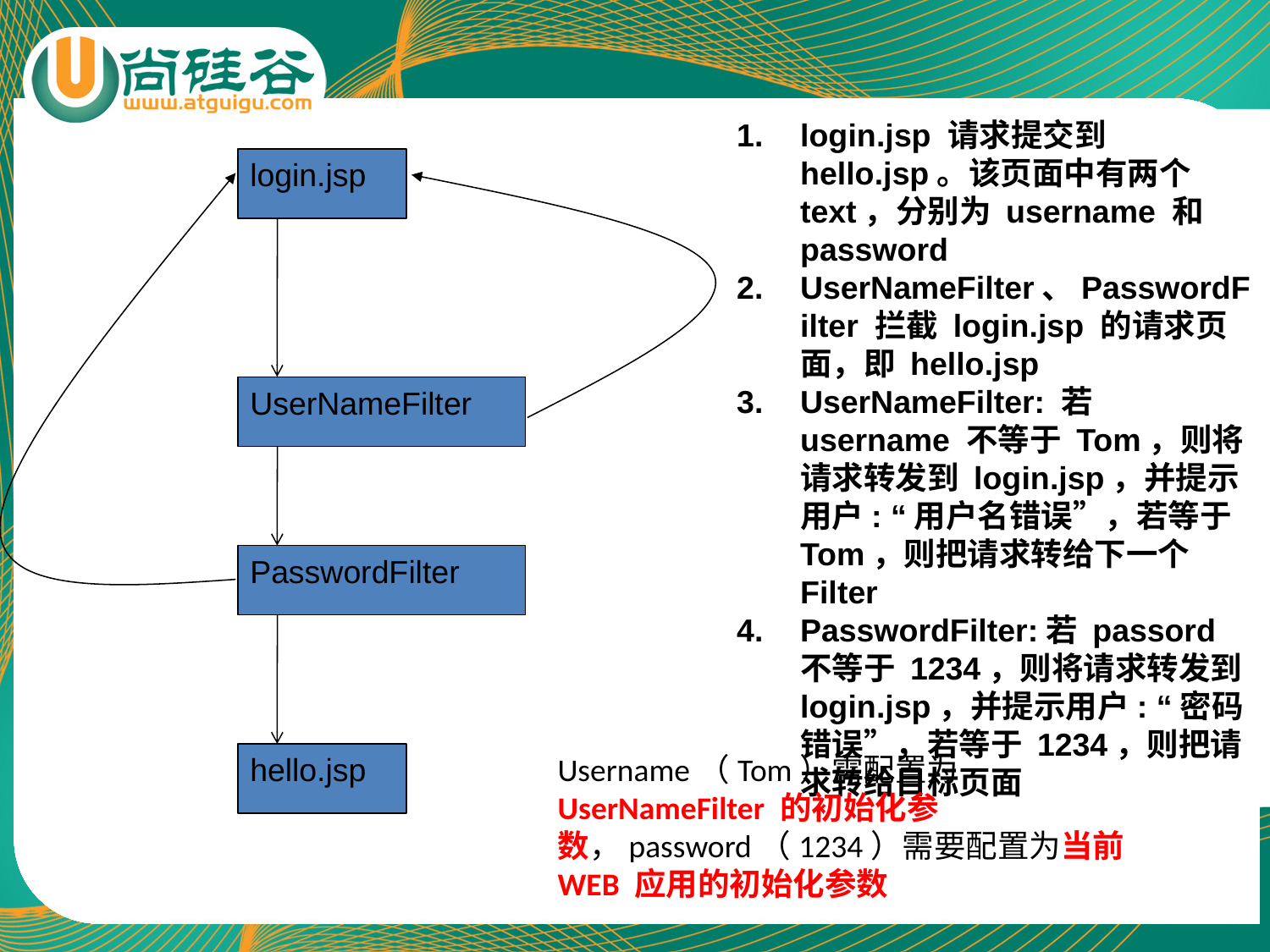

login.jsp 请求提交到 hello.jsp。该页面中有两个 text，分别为 username 和 password
UserNameFilter、PasswordFilter 拦截 login.jsp 的请求页面，即 hello.jsp
UserNameFilter: 若 username 不等于 Tom，则将请求转发到 login.jsp，并提示用户: “用户名错误”，若等于 Tom，则把请求转给下一个 Filter
PasswordFilter:若 passord 不等于 1234，则将请求转发到 login.jsp，并提示用户: “密码错误”，若等于 1234，则把请求转给目标页面
login.jsp

UserNameFilter
PasswordFilter
hello.jsp
Username（Tom）需配置为 UserNameFilter 的初始化参数，password（1234）需要配置为当前 WEB 应用的初始化参数